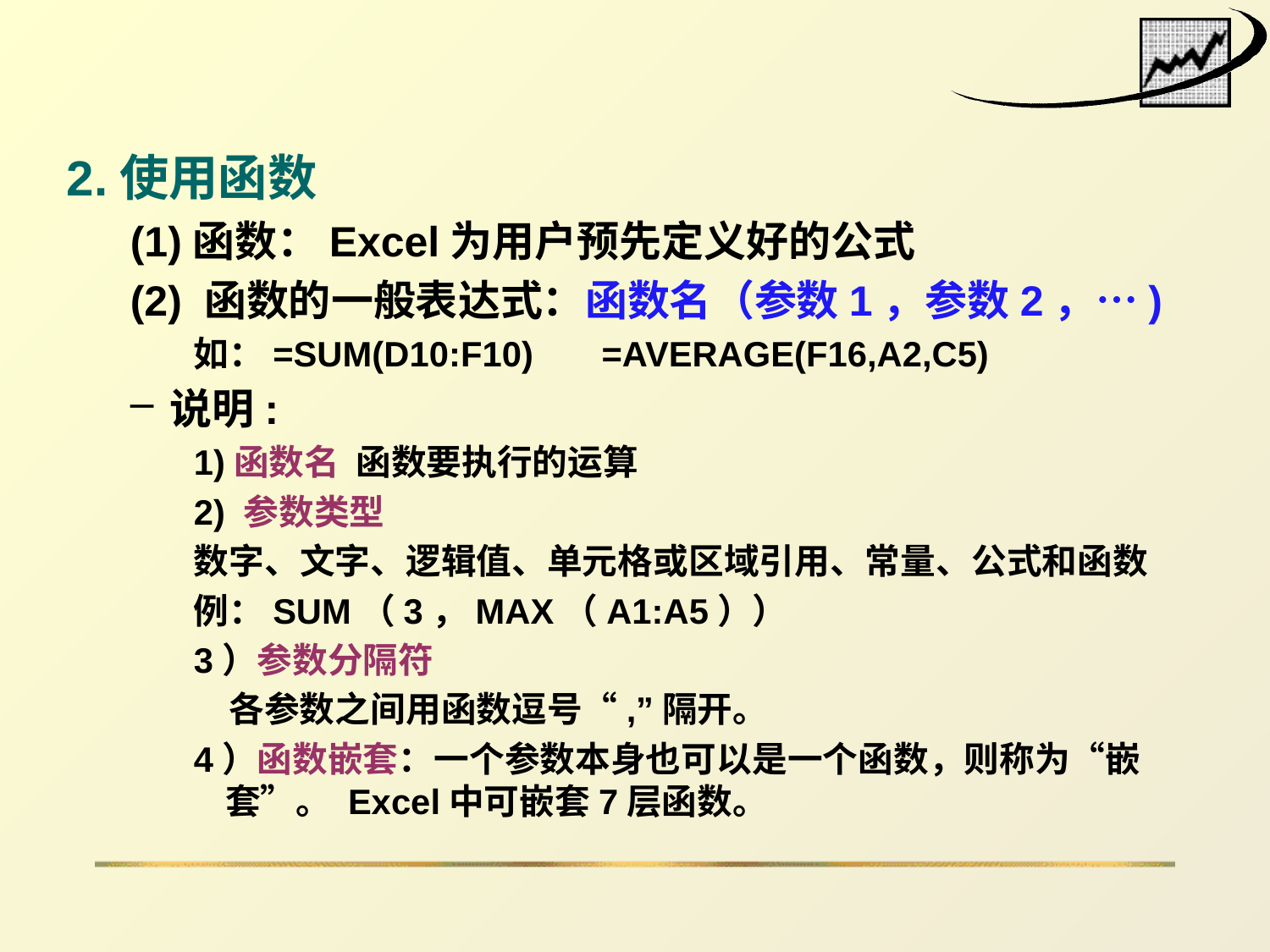

2.使用函数
(1)函数：Excel为用户预先定义好的公式
(2) 函数的一般表达式：函数名（参数1，参数2，…)
如：=SUM(D10:F10)       =AVERAGE(F16,A2,C5)
说明:
1)函数名  函数要执行的运算
2) 参数类型
数字、文字、逻辑值、单元格或区域引用、常量、公式和函数
例：SUM（3，MAX（A1:A5））
3）参数分隔符
　各参数之间用函数逗号“,”隔开。
4）函数嵌套：一个参数本身也可以是一个函数，则称为“嵌套”。 Excel中可嵌套7层函数。